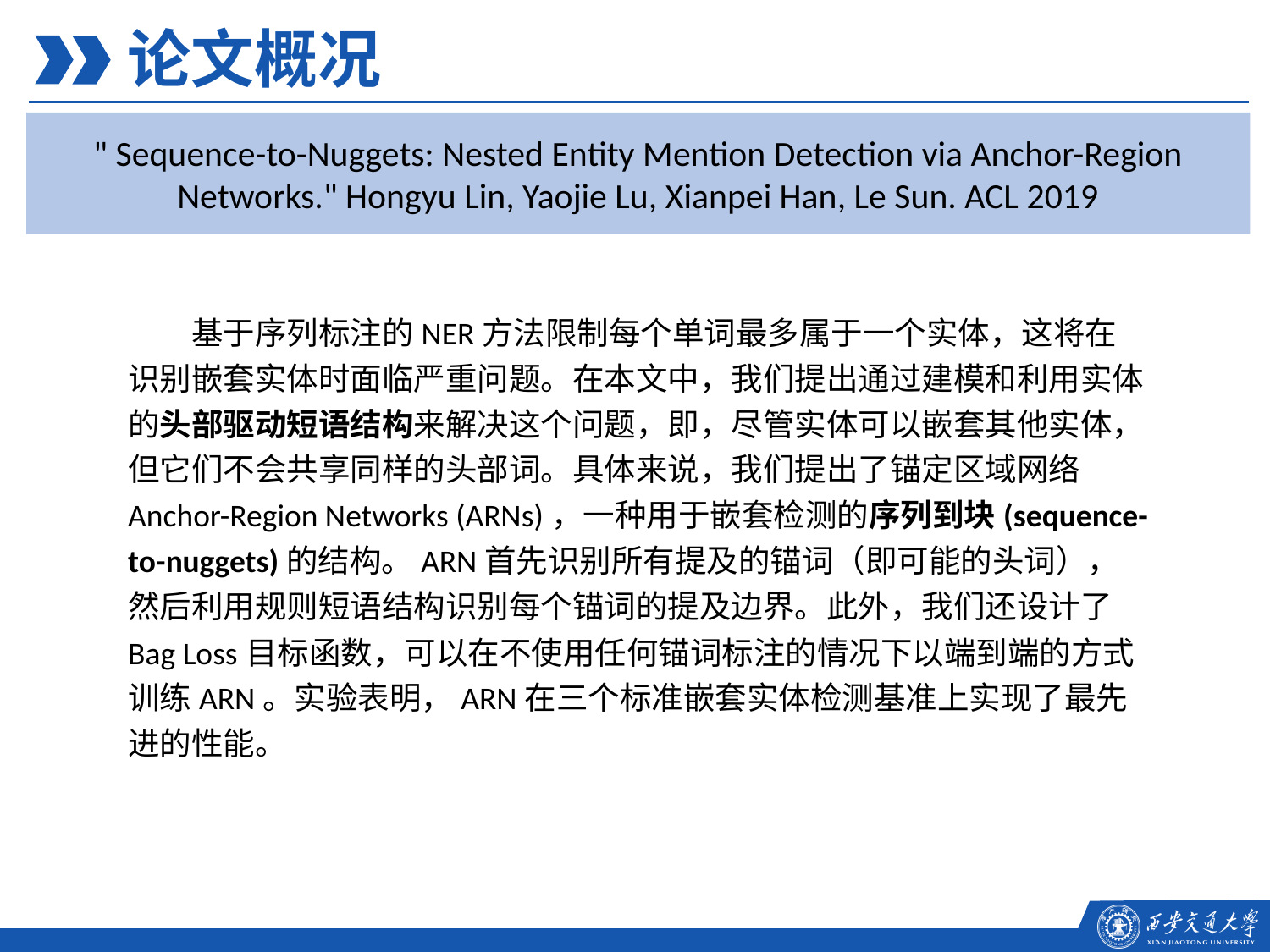

论文概况
" Sequence-to-Nuggets: Nested Entity Mention Detection via Anchor-Region Networks." Hongyu Lin, Yaojie Lu, Xianpei Han, Le Sun. ACL 2019
基于序列标注的NER方法限制每个单词最多属于一个实体，这将在识别嵌套实体时面临严重问题。在本文中，我们提出通过建模和利用实体的头部驱动短语结构来解决这个问题，即，尽管实体可以嵌套其他实体，但它们不会共享同样的头部词。具体来说，我们提出了锚定区域网络Anchor-Region Networks (ARNs)，一种用于嵌套检测的序列到块(sequence-to-nuggets)的结构。ARN首先识别所有提及的锚词（即可能的头词），然后利用规则短语结构识别每个锚词的提及边界。此外，我们还设计了Bag Loss目标函数，可以在不使用任何锚词标注的情况下以端到端的方式训练ARN。实验表明，ARN在三个标准嵌套实体检测基准上实现了最先进的性能。